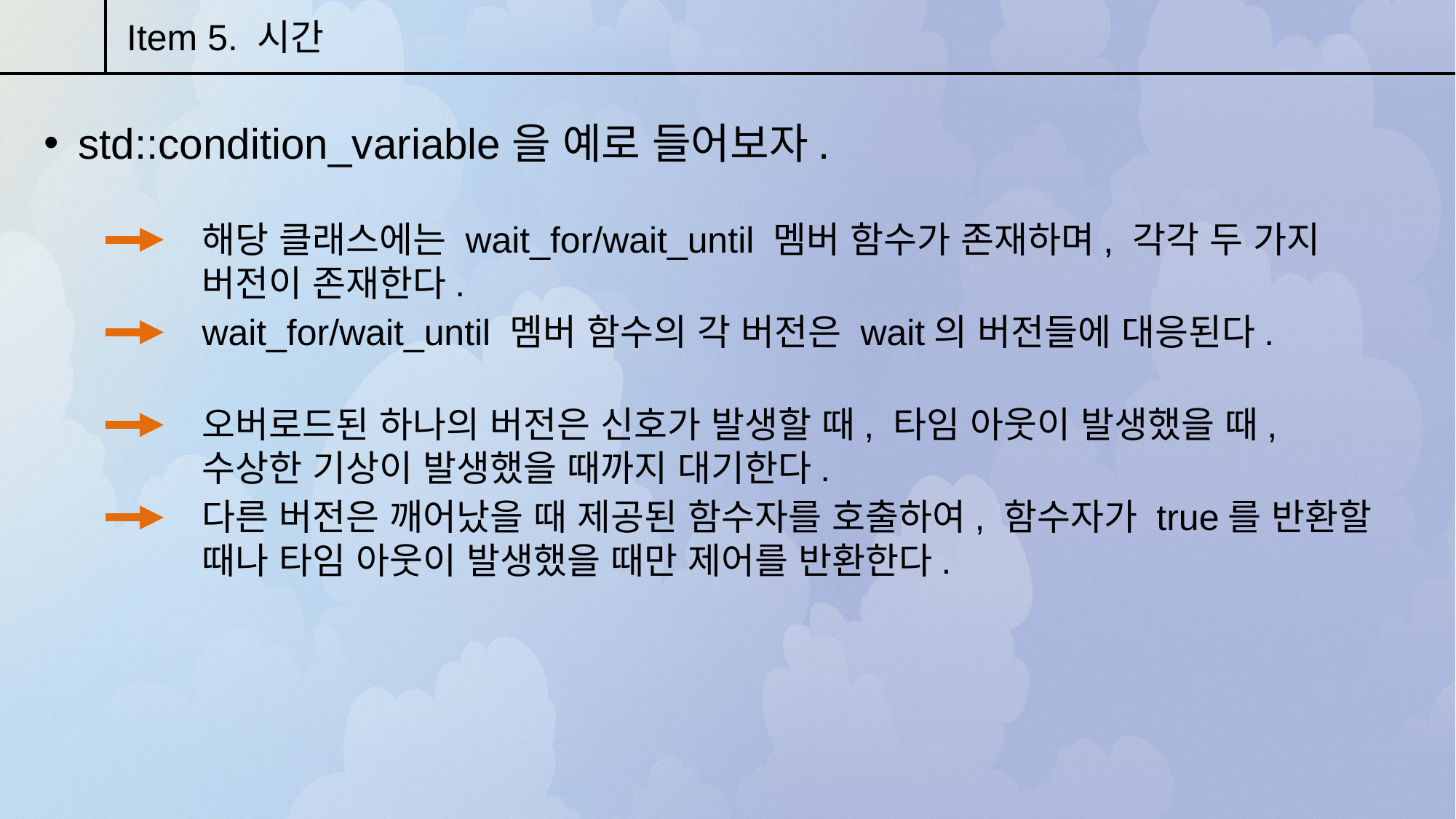

Item 5. 시간
std::condition_variable을 예로 들어보자.
해당 클래스에는 wait_for/wait_until 멤버 함수가 존재하며, 각각 두 가지 버전이 존재한다.
wait_for/wait_until 멤버 함수의 각 버전은 wait의 버전들에 대응된다.
오버로드된 하나의 버전은 신호가 발생할 때, 타임 아웃이 발생했을 때, 수상한 기상이 발생했을 때까지 대기한다.
다른 버전은 깨어났을 때 제공된 함수자를 호출하여, 함수자가 true를 반환할 때나 타임 아웃이 발생했을 때만 제어를 반환한다.